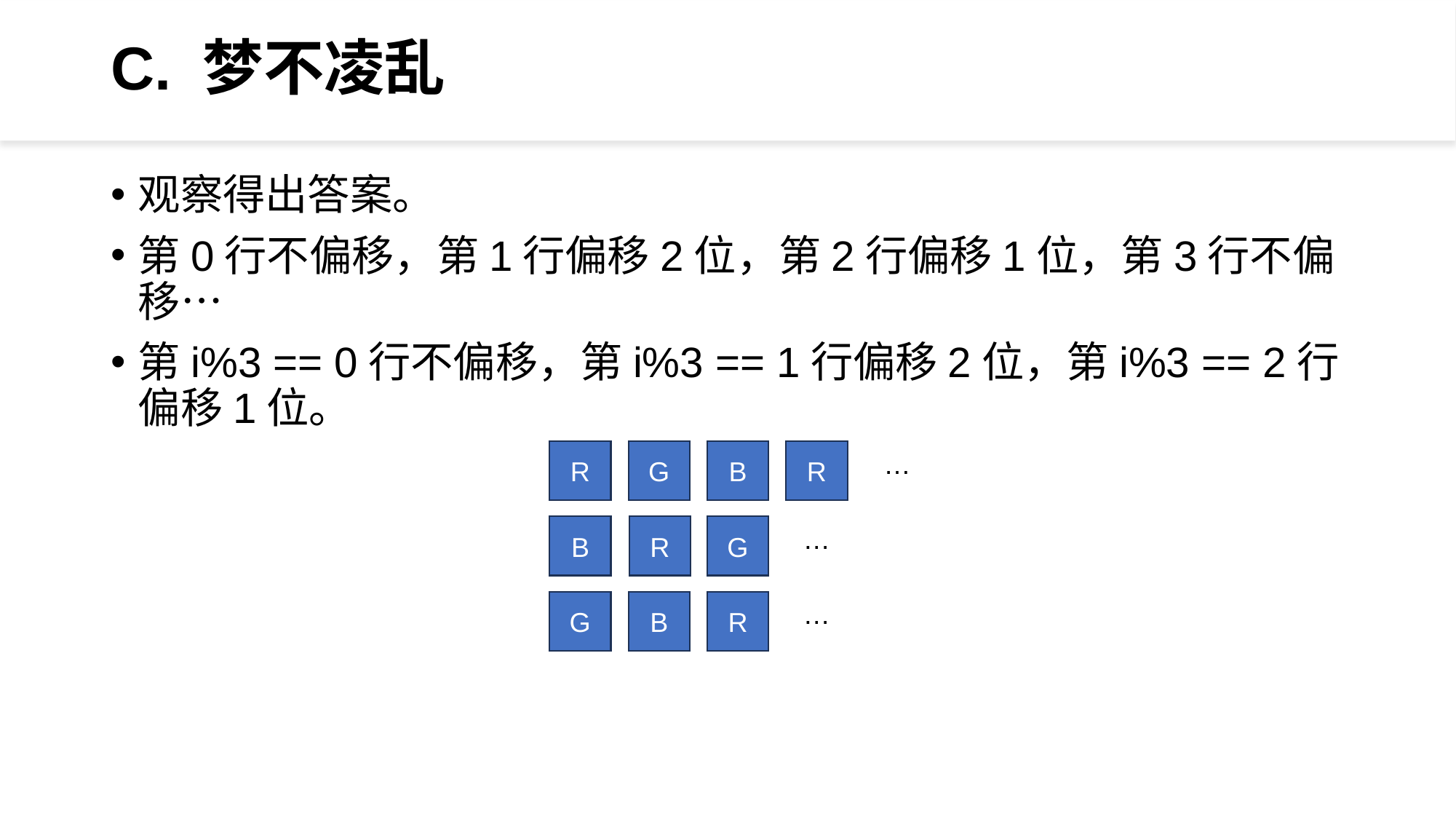

# C. 梦不凌乱
观察得出答案。
第0行不偏移，第1行偏移2位，第2行偏移1位，第3行不偏移…
第i%3 == 0行不偏移，第i%3 == 1行偏移2位，第i%3 == 2行偏移1位。
R
G
B
R
…
B
R
G
…
G
B
R
…